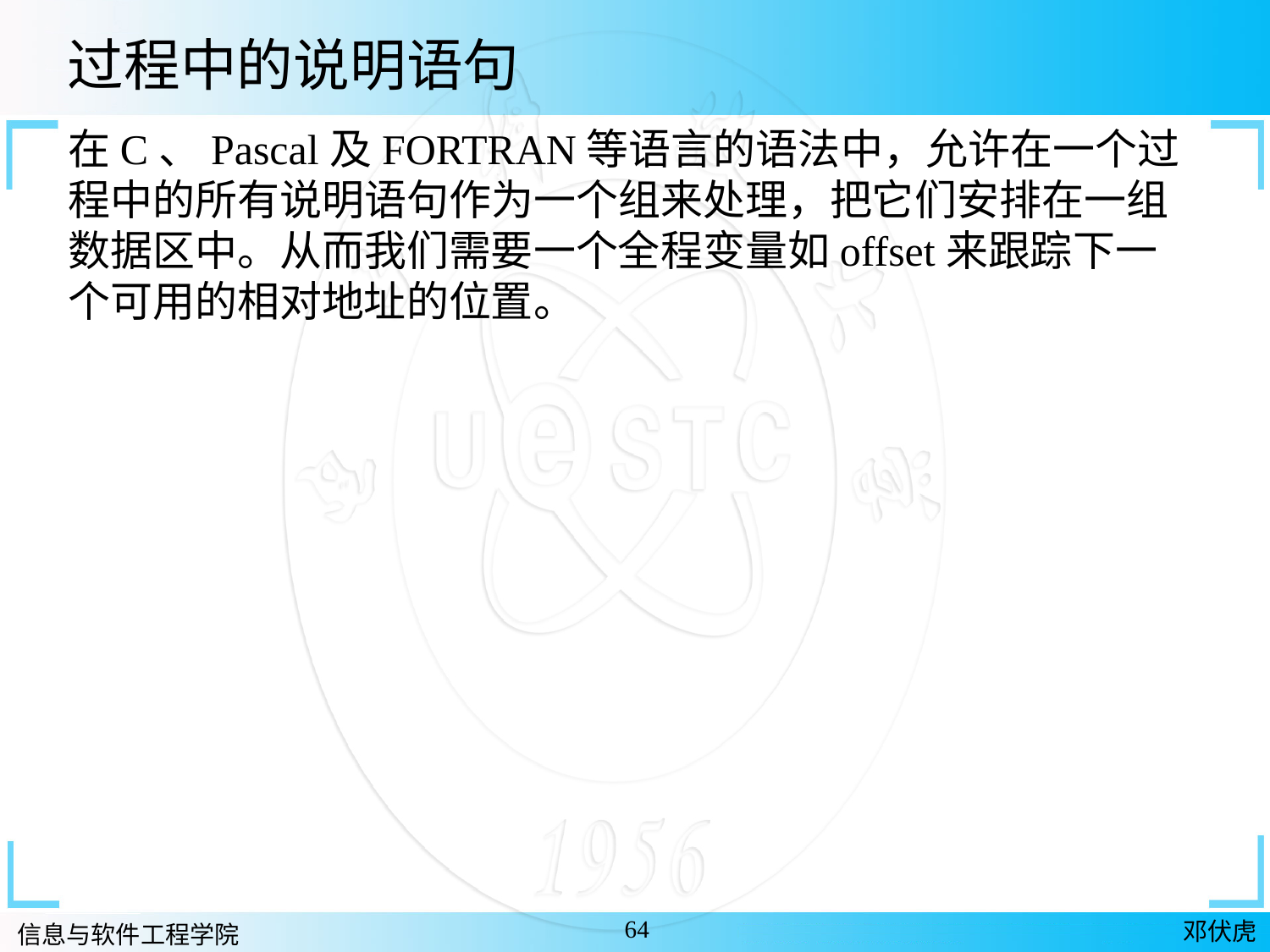

过程中的说明语句
在C、Pascal及FORTRAN等语言的语法中，允许在一个过程中的所有说明语句作为一个组来处理，把它们安排在一组数据区中。从而我们需要一个全程变量如offset来跟踪下一个可用的相对地址的位置。
64
邓伏虎
信息与软件工程学院